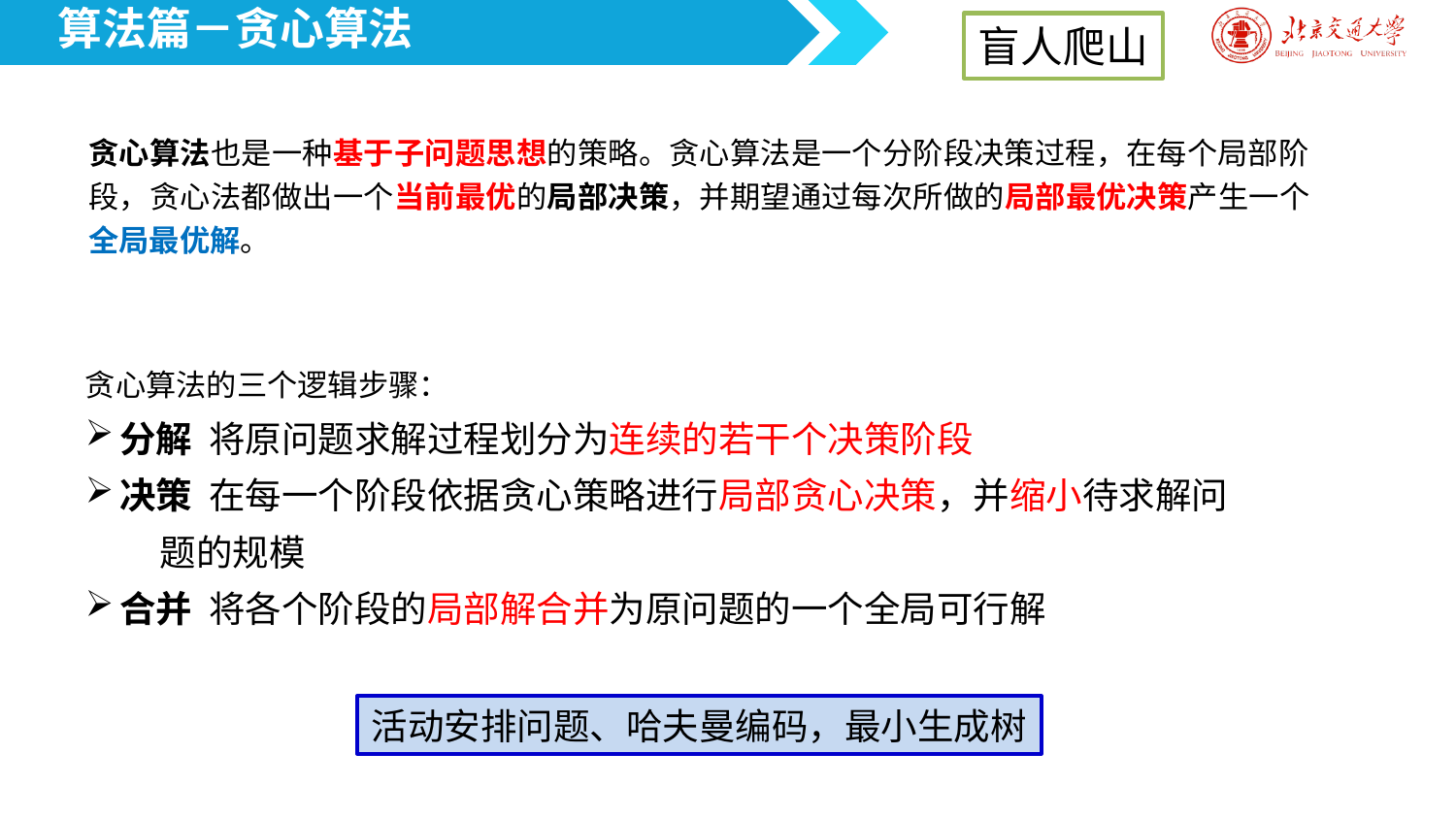

算法篇－贪心算法
盲人爬山
贪心算法也是一种基于子问题思想的策略。贪心算法是一个分阶段决策过程，在每个局部阶段，贪心法都做出一个当前最优的局部决策，并期望通过每次所做的局部最优决策产生一个全局最优解。
贪心算法的三个逻辑步骤：
分解  将原问题求解过程划分为连续的若干个决策阶段
决策  在每一个阶段依据贪心策略进行局部贪心决策，并缩小待求解问
        题的规模
合并  将各个阶段的局部解合并为原问题的一个全局可行解
活动安排问题、哈夫曼编码，最小生成树